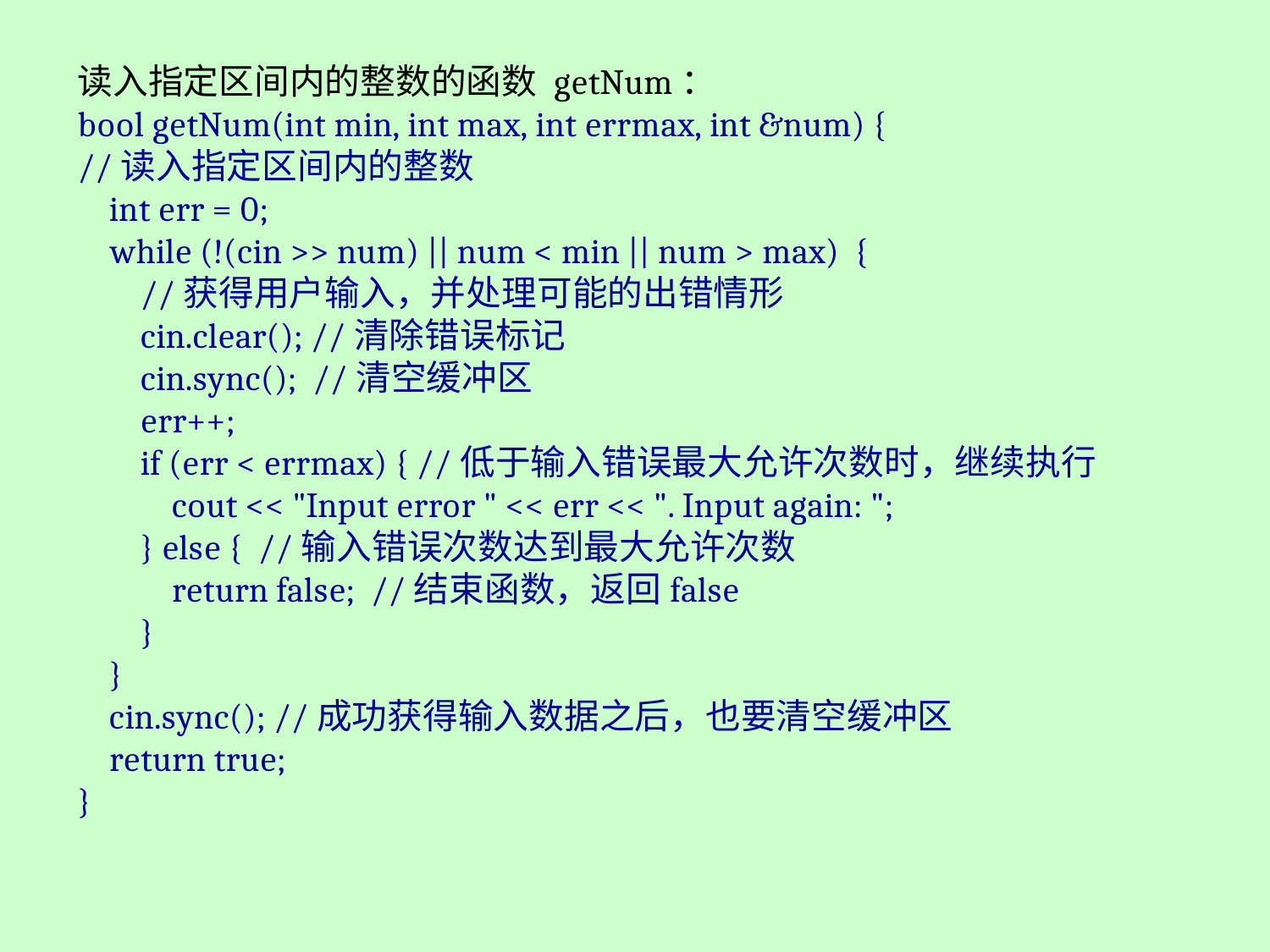

读入指定区间内的整数的函数 getNum：
bool getNum(int min, int max, int errmax, int &num) {
//读入指定区间内的整数
    int err = 0;
    while (!(cin >> num) || num < min || num > max)  {
        //获得用户输入，并处理可能的出错情形
        cin.clear(); //清除错误标记
        cin.sync();  //清空缓冲区
        err++;
        if (err < errmax) { //低于输入错误最大允许次数时，继续执行
            cout << "Input error " << err << ". Input again: ";
        } else {  //输入错误次数达到最大允许次数
            return false;  //结束函数，返回false
        }
    }
    cin.sync(); //成功获得输入数据之后，也要清空缓冲区
    return true;
}

46